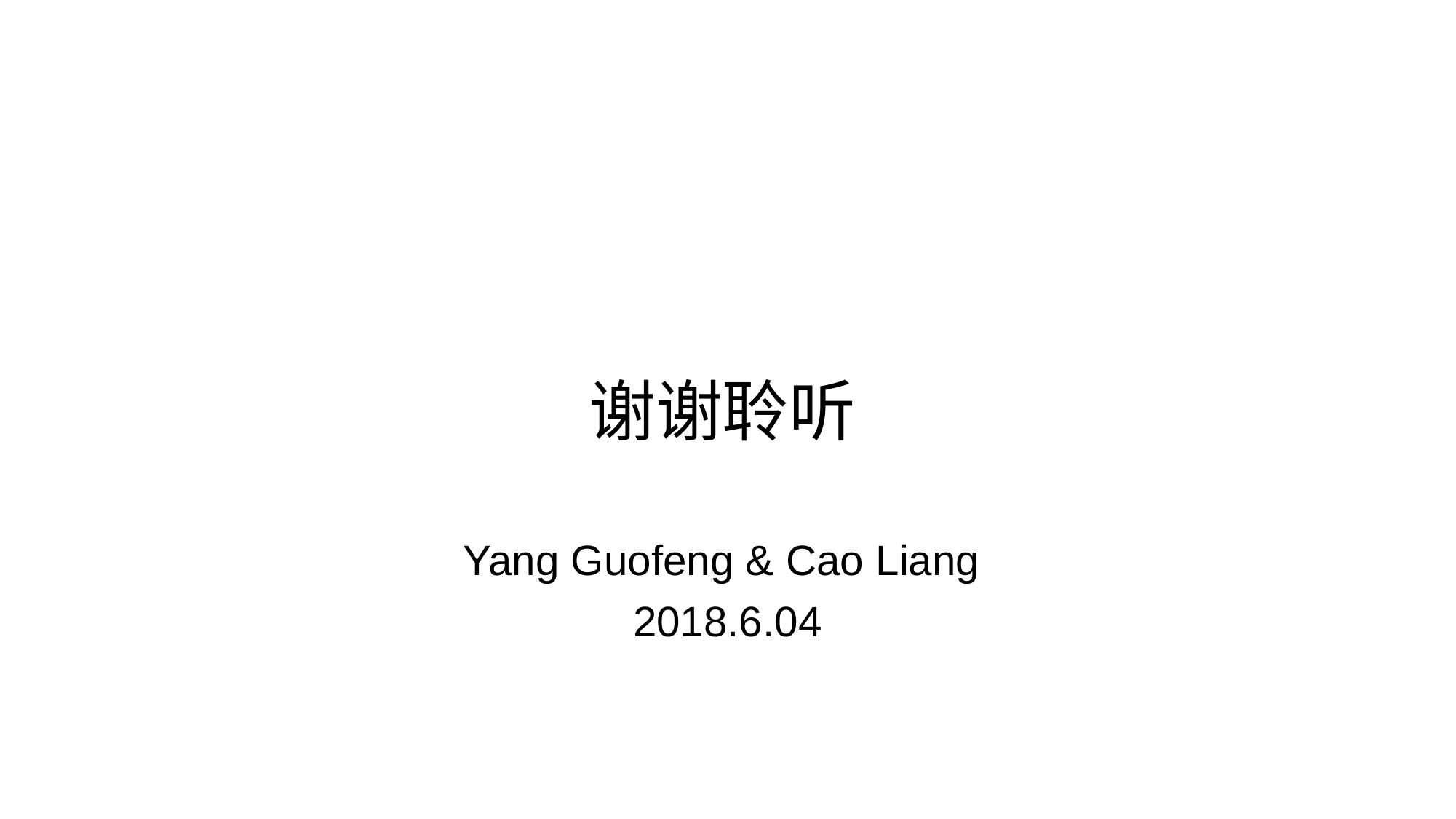

谢谢聆听
Yang Guofeng & Cao Liang
2018.6.04